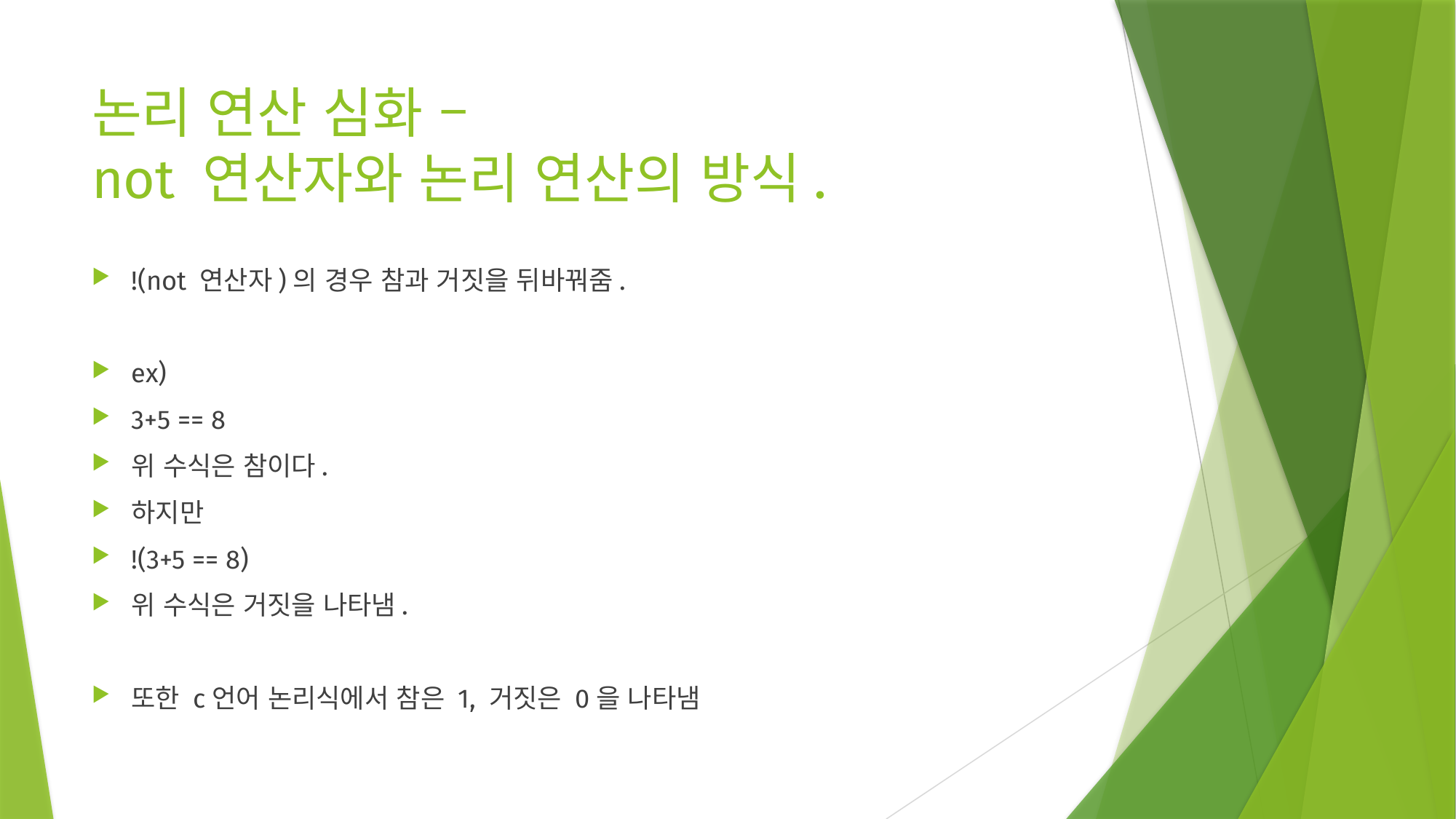

# 논리 연산 심화 – not 연산자와 논리 연산의 방식.
!(not 연산자)의 경우 참과 거짓을 뒤바꿔줌.

ex)
3+5 == 8
위 수식은 참이다.
하지만
!(3+5 == 8)
위 수식은 거짓을 나타냄.

또한 c언어 논리식에서 참은 1, 거짓은 0을 나타냄